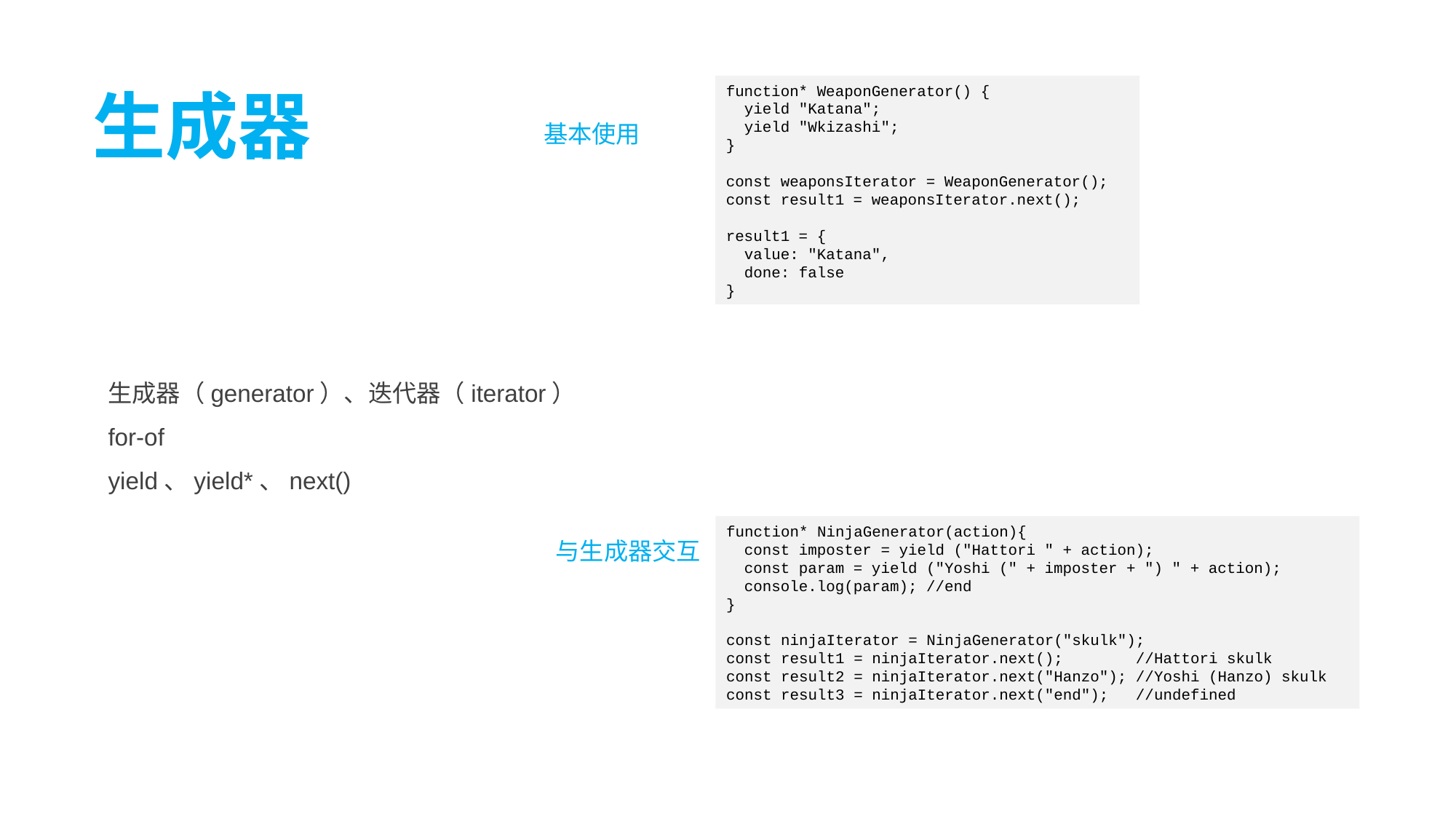

生成器
function* WeaponGenerator() {
  yield "Katana";
  yield "Wkizashi";
}

const weaponsIterator = WeaponGenerator();
const result1 = weaponsIterator.next();

result1 = {
  value: "Katana",
  done: false
}
基本使用
生成器（generator）、迭代器（iterator）
for-of
yield、yield*、next()
与生成器交互
function* NinjaGenerator(action){
  const imposter = yield ("Hattori " + action);
  const param = yield ("Yoshi (" + imposter + ") " + action);
  console.log(param); //end
}

const ninjaIterator = NinjaGenerator("skulk");
const result1 = ninjaIterator.next();        //Hattori skulk
const result2 = ninjaIterator.next("Hanzo"); //Yoshi (Hanzo) skulk
const result3 = ninjaIterator.next("end");   //undefined